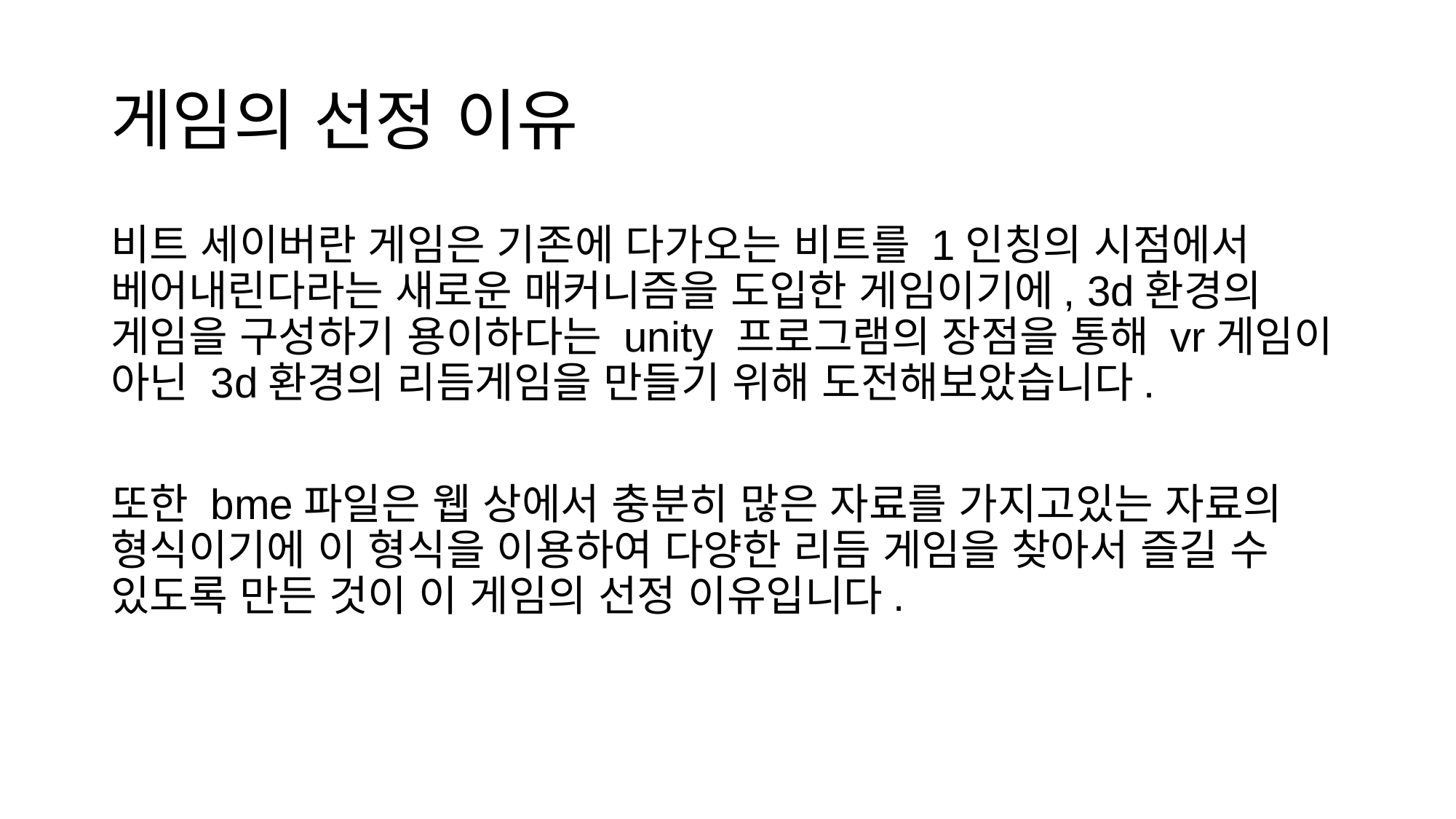

# 게임의 선정 이유
비트 세이버란 게임은 기존에 다가오는 비트를 1인칭의 시점에서 베어내린다라는 새로운 매커니즘을 도입한 게임이기에, 3d환경의 게임을 구성하기 용이하다는 unity 프로그램의 장점을 통해 vr게임이 아닌 3d환경의 리듬게임을 만들기 위해 도전해보았습니다.

또한 bme파일은 웹 상에서 충분히 많은 자료를 가지고있는 자료의 형식이기에 이 형식을 이용하여 다양한 리듬 게임을 찾아서 즐길 수 있도록 만든 것이 이 게임의 선정 이유입니다.